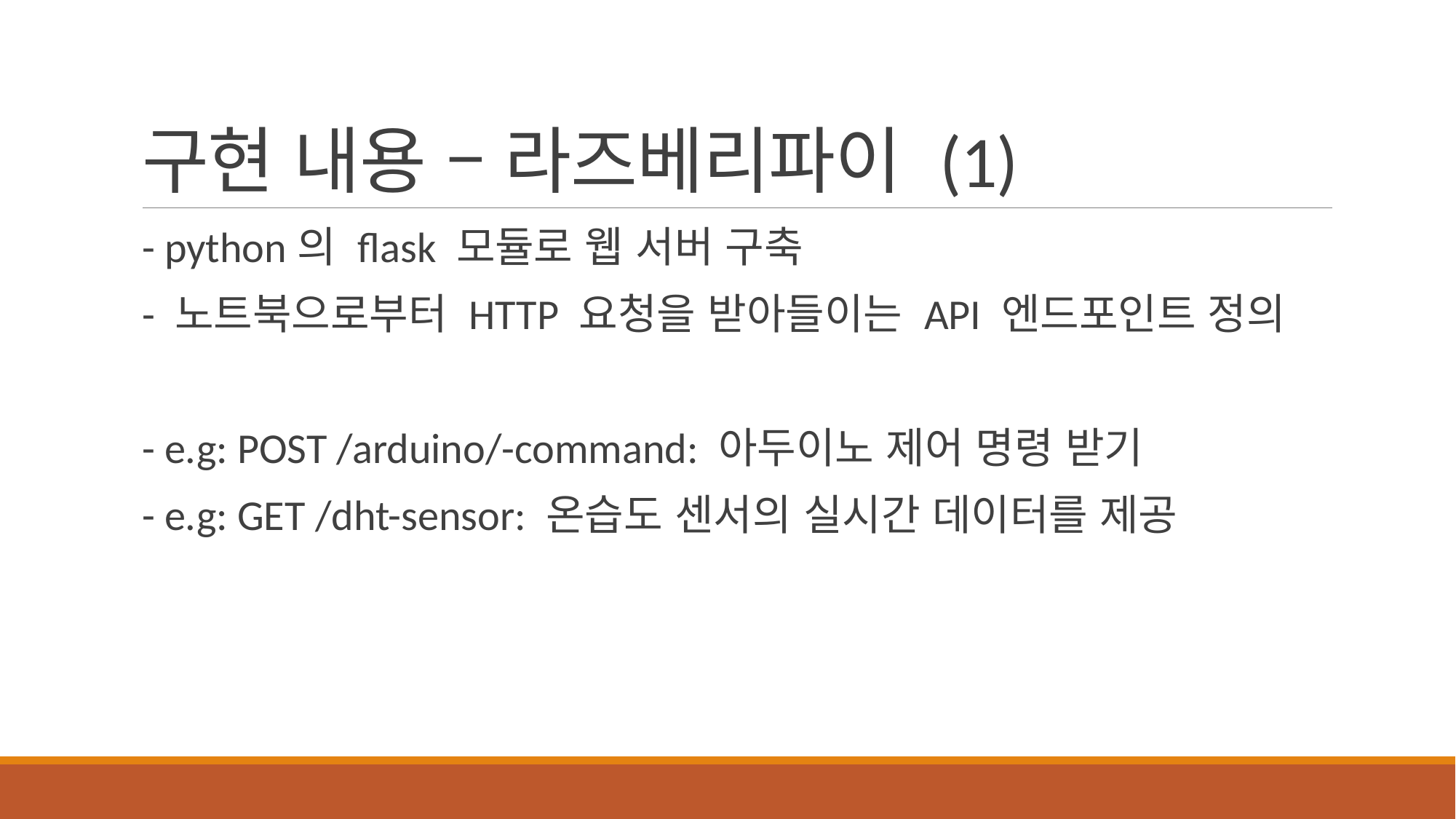

# 구현 내용 – 라즈베리파이 (1)
- python의 flask 모듈로 웹 서버 구축
- 노트북으로부터 HTTP 요청을 받아들이는 API 엔드포인트 정의

- e.g: POST /arduino/-command: 아두이노 제어 명령 받기
- e.g: GET /dht-sensor: 온습도 센서의 실시간 데이터를 제공